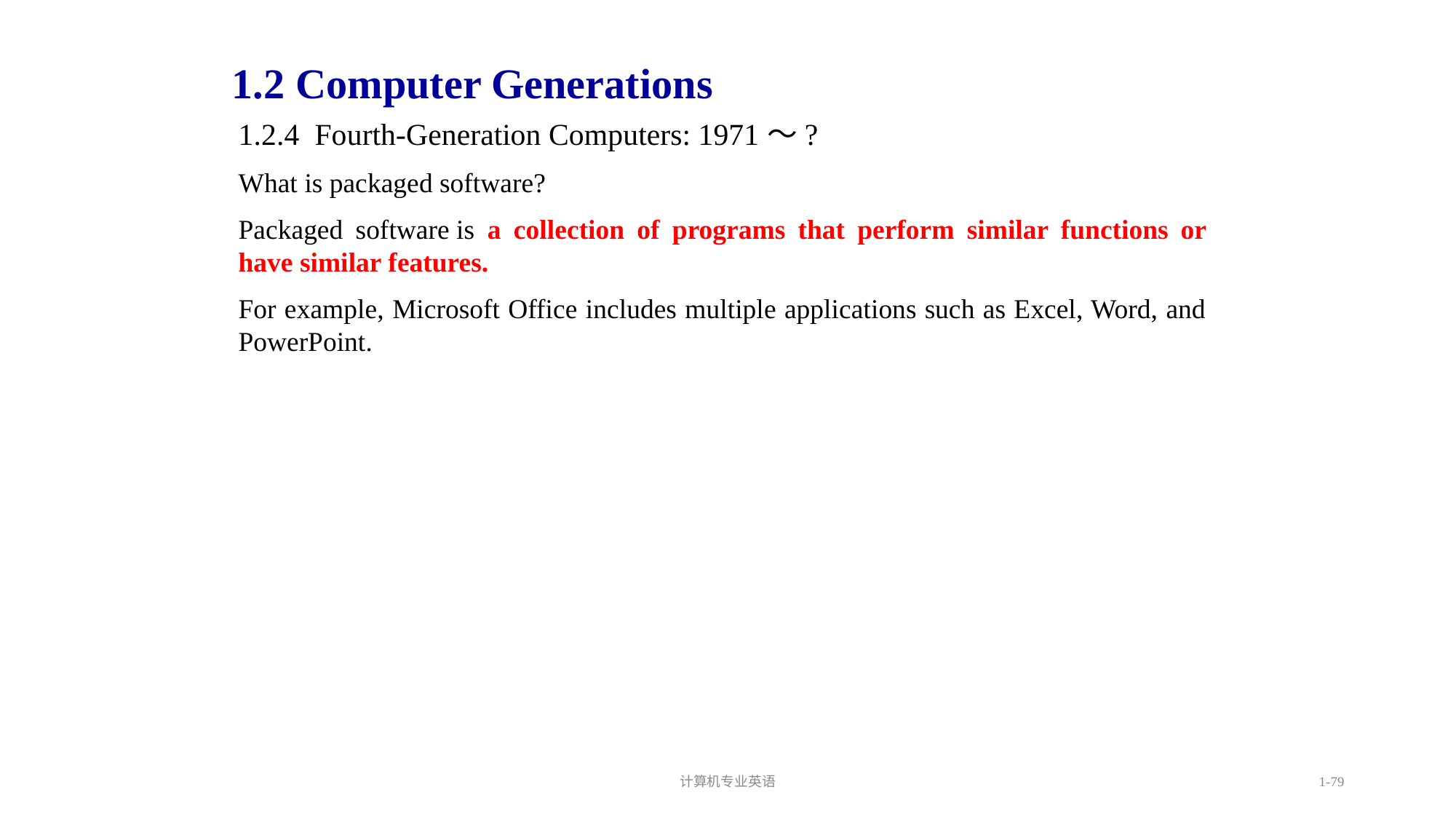

计算机专业英语
1-79
1.2 Computer Generations
1.2.4  Fourth-Generation Computers: 1971～?
What is packaged software?
Packaged software is a collection of programs that perform similar functions or have similar features.
For example, Microsoft Office includes multiple applications such as Excel, Word, and PowerPoint.